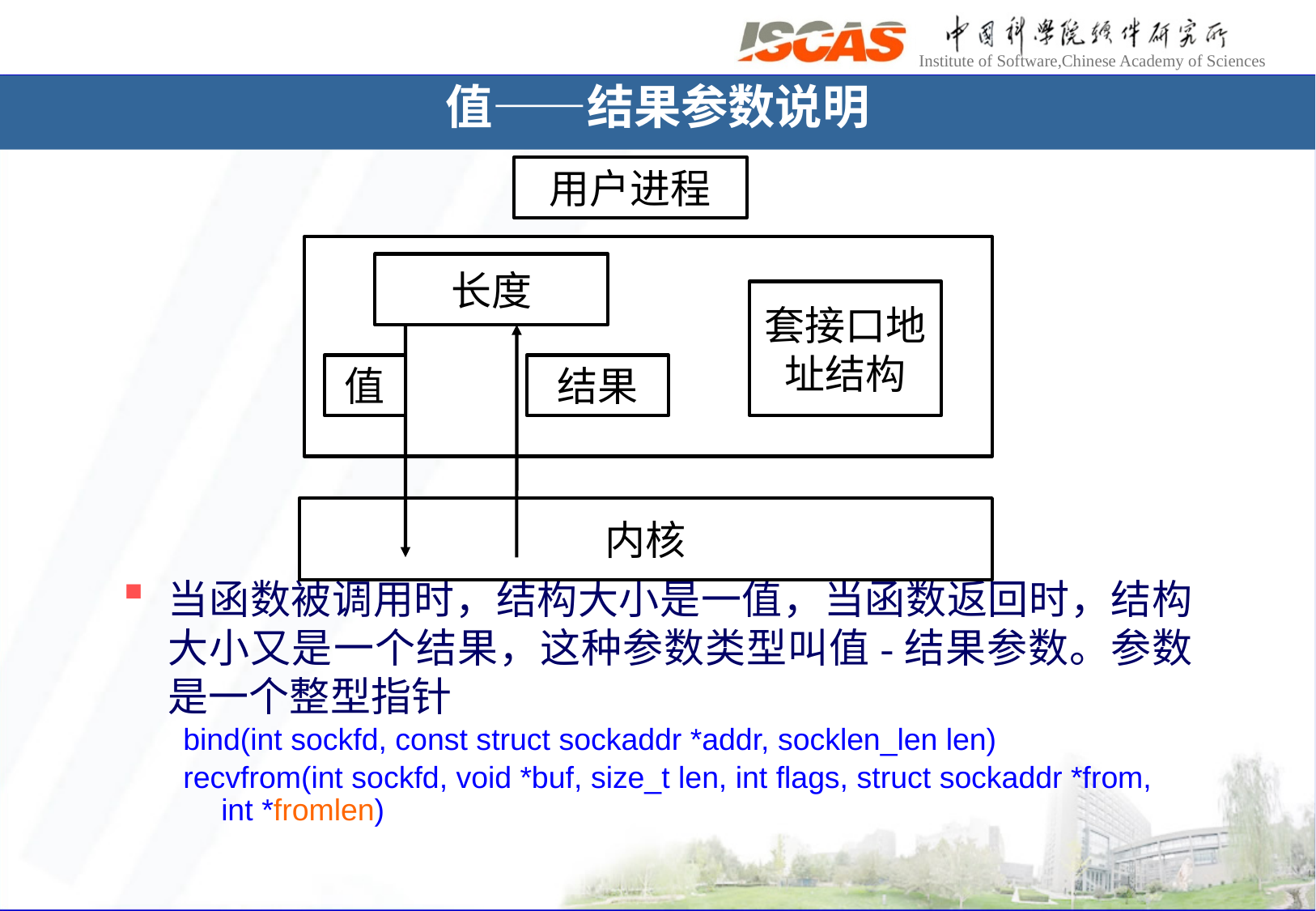

# 值——结果参数说明
用户进程

当函数被调用时，结构大小是一值，当函数返回时，结构大小又是一个结果，这种参数类型叫值-结果参数。参数是一个整型指针
bind(int sockfd, const struct sockaddr *addr, socklen_len len)
recvfrom(int sockfd, void *buf, size_t len, int flags, struct sockaddr *from, int *fromlen)

长度
套接口地址结构

值
结果
内核